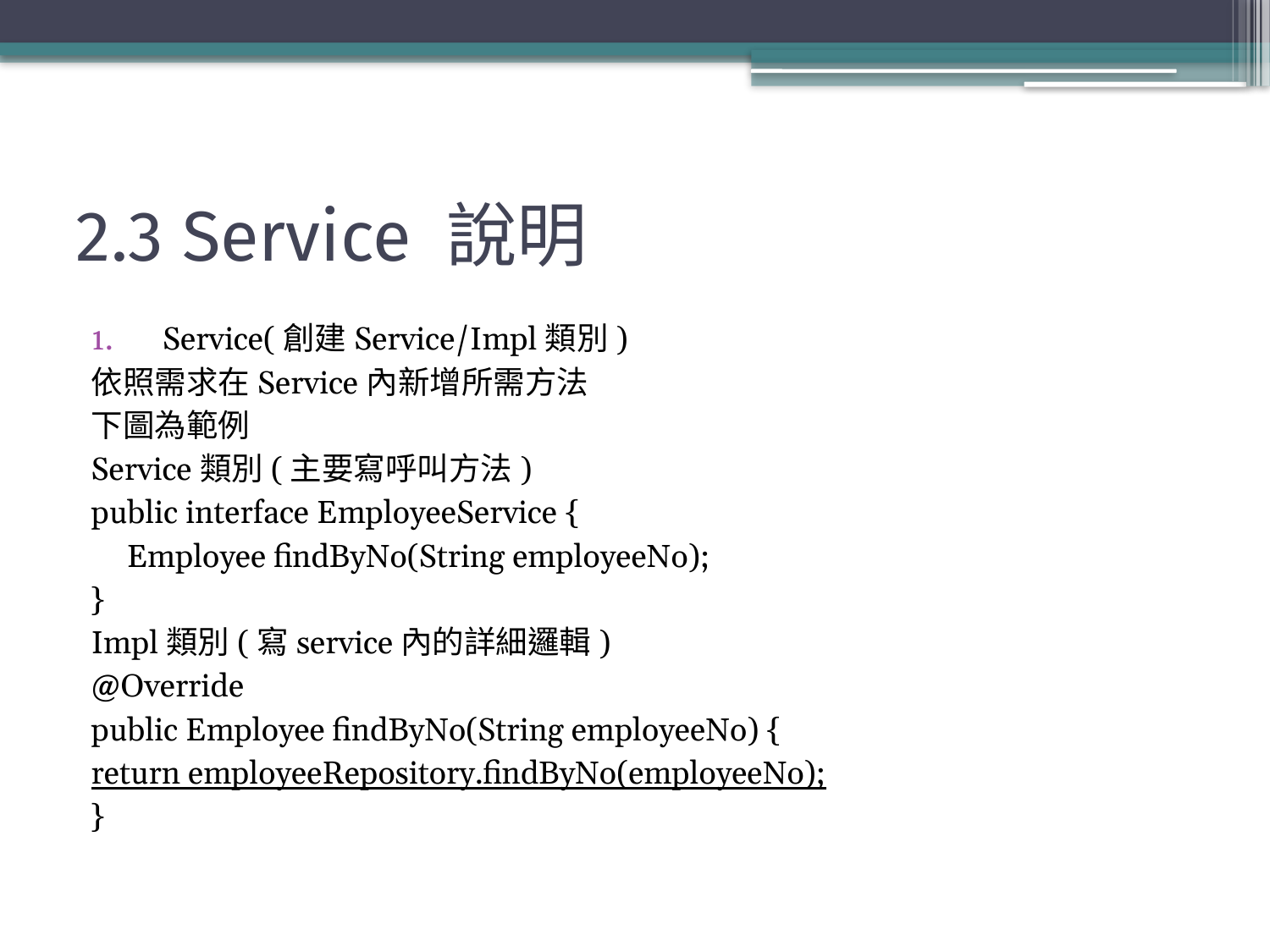

# 2.3 Service 說明
Service(創建Service/Impl類別)
依照需求在Service內新增所需方法
下圖為範例
Service類別(主要寫呼叫方法)
public interface EmployeeService {
	Employee findByNo(String employeeNo);
}
Impl類別(寫service內的詳細邏輯)
@Override
public Employee findByNo(String employeeNo) {
return employeeRepository.findByNo(employeeNo);
}